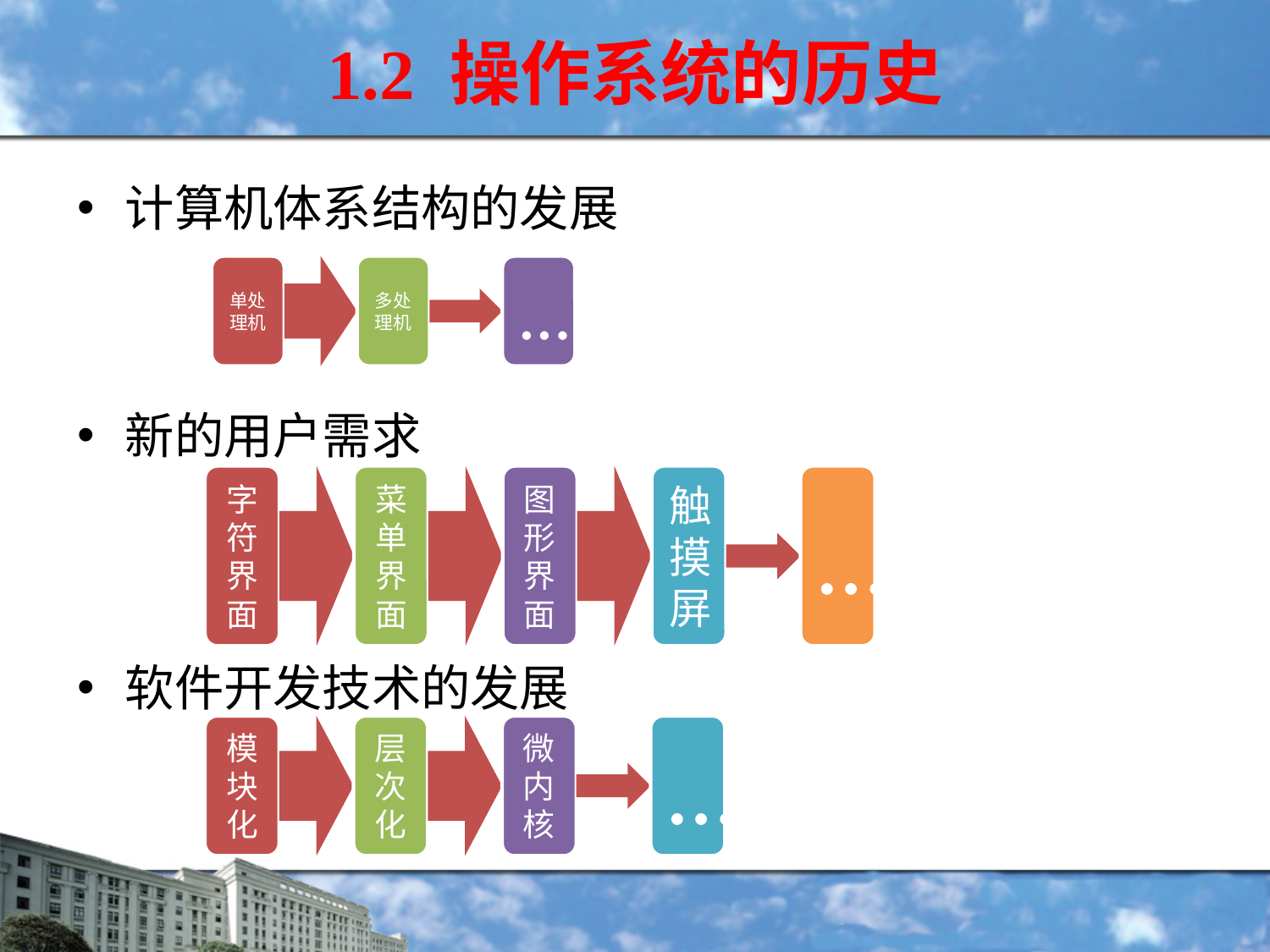

# 1.2 操作系统的历史
计算机体系结构的发展

新的用户需求

软件开发技术的发展

单处理机
多处理机
…
字符界面
菜单界面
图形界面
触摸屏
…
模块化
层次化
微内核
…